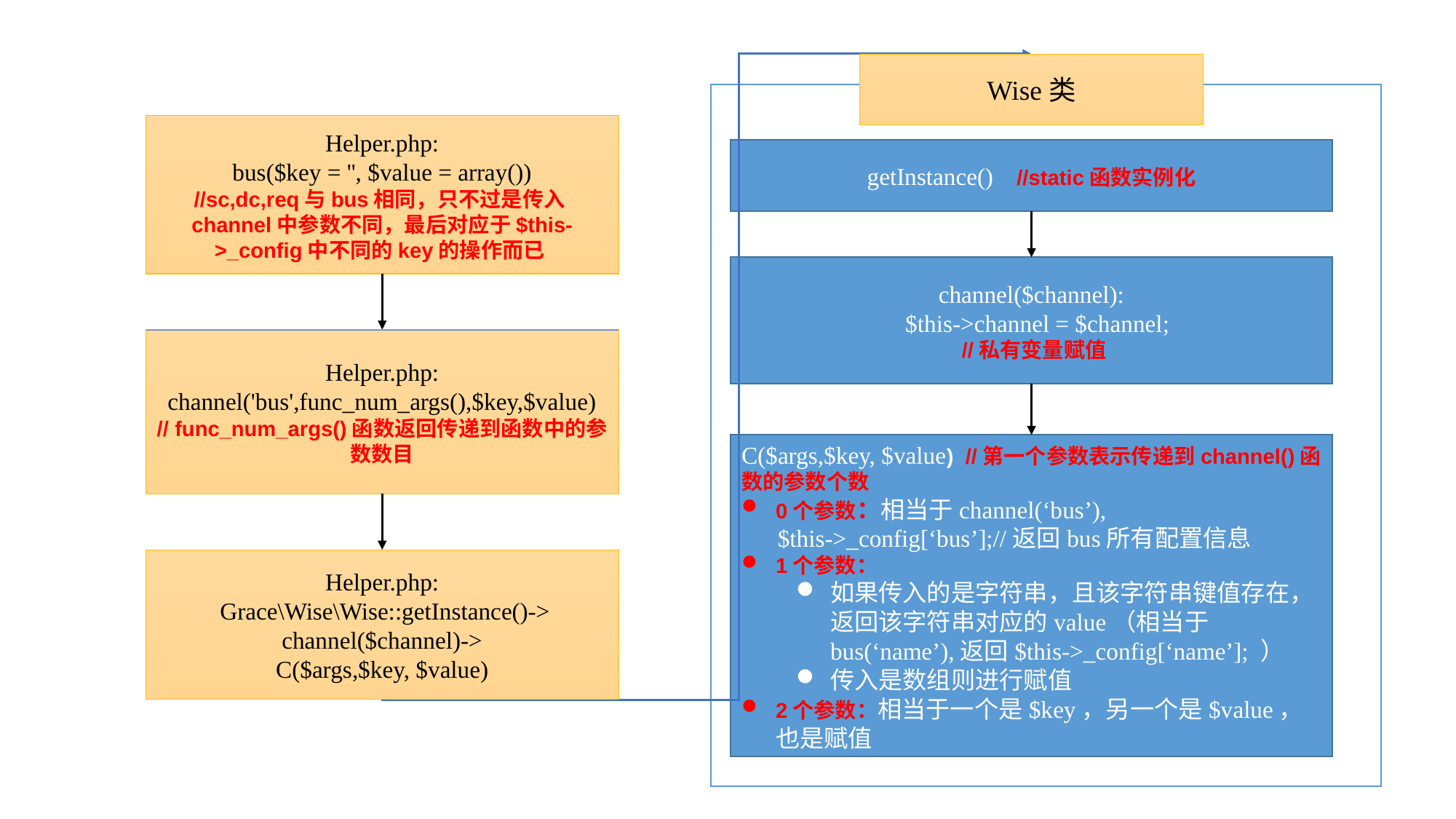

Wise类

Helper.php:
bus($key = '', $value = array())
//sc,dc,req与bus相同，只不过是传入channel中参数不同，最后对应于$this->_config中不同的key的操作而已
getInstance()    //static函数实例化
channel($channel):
  $this->channel = $channel;
 //私有变量赋值
Helper.php:
channel('bus',func_num_args(),$key,$value)
// func_num_args()函数返回传递到函数中的参数数目
C($args,$key, $value)  //第一个参数表示传递到channel()函数的参数个数
0个参数：相当于channel(‘bus’),
      $this->_config[‘bus’];//返回bus所有配置信息
1个参数：
如果传入的是字符串，且该字符串键值存在，返回该字符串对应的value（相当于bus(‘name’),返回$this->_config[‘name’]; ）
传入是数组则进行赋值
2个参数：相当于一个是$key，另一个是$value，也是赋值
Helper.php:
 Grace\Wise\Wise::getInstance()->
channel($channel)->
C($args,$key, $value)